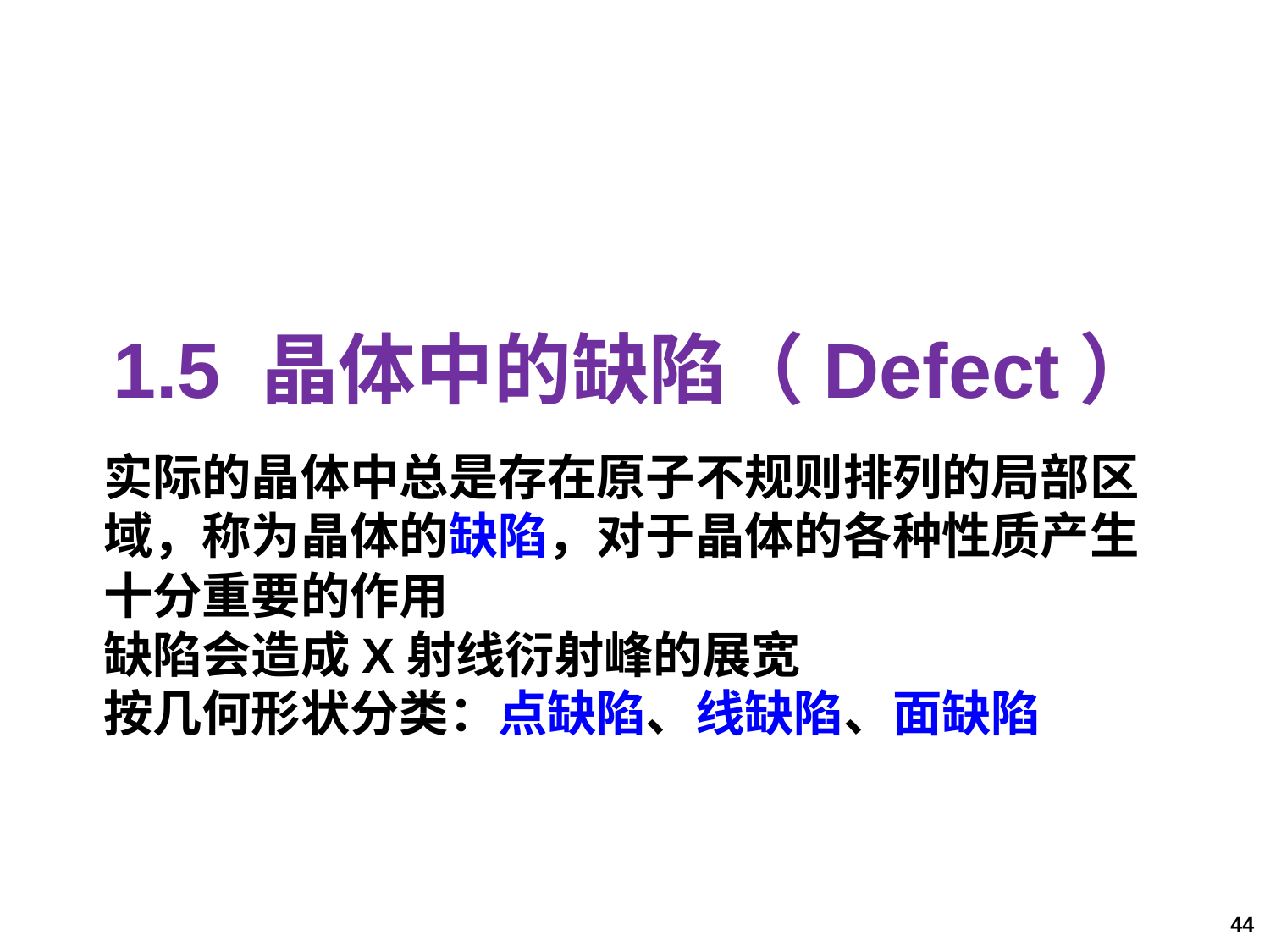

# 1.5 晶体中的缺陷（Defect）
实际的晶体中总是存在原子不规则排列的局部区域，称为晶体的缺陷，对于晶体的各种性质产生十分重要的作用
缺陷会造成X射线衍射峰的展宽
按几何形状分类：点缺陷、线缺陷、面缺陷
44